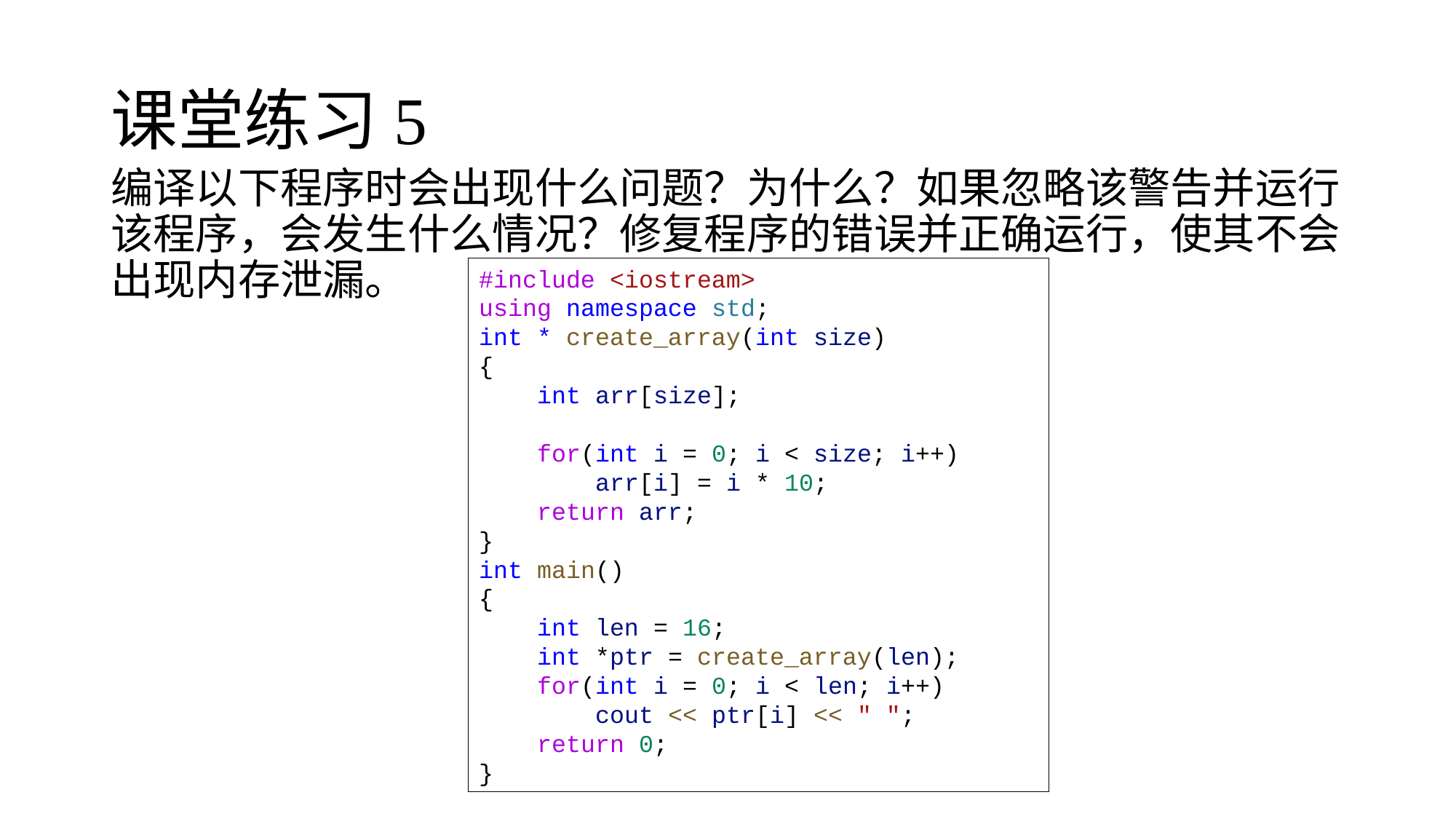

# 课堂练习5
编译以下程序时会出现什么问题？为什么？如果忽略该警告并运行该程序，会发生什么情况？修复程序的错误并正确运行，使其不会出现内存泄漏。
#include <iostream>
using namespace std;
int * create_array(int size)
{
    int arr[size];
    for(int i = 0; i < size; i++)
        arr[i] = i * 10;
    return arr;
}
int main()
{
    int len = 16;
    int *ptr = create_array(len);
    for(int i = 0; i < len; i++)
        cout << ptr[i] << " ";
    return 0;
}
6